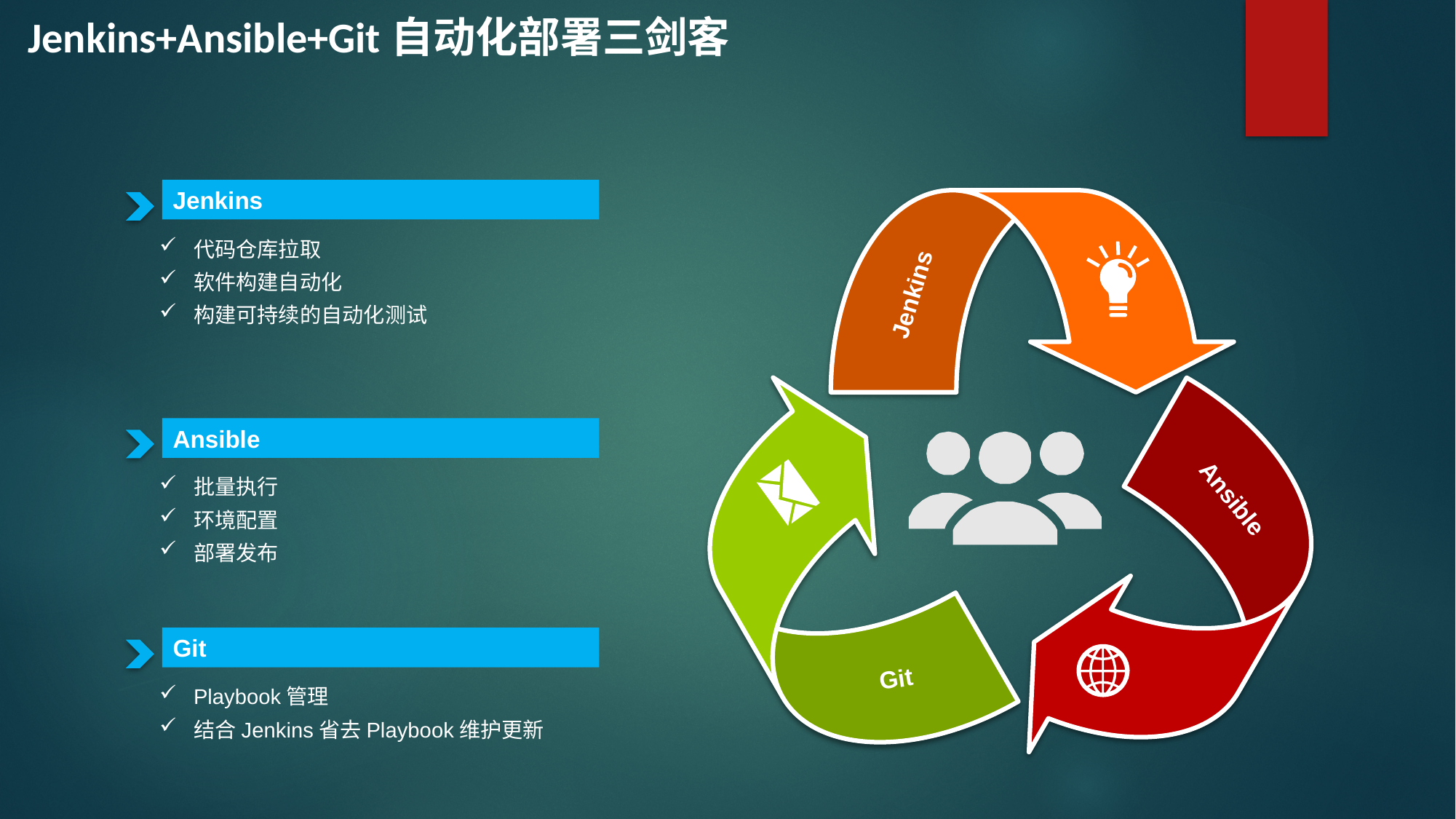

Jenkins+Ansible+Git自动化部署三剑客
Jenkins

Jenkins

代码仓库拉取
软件构建自动化
构建可持续的自动化测试

Git
Ansible

Ansible

批量执行
环境配置
部署发布
Git

Playbook管理
结合Jenkins省去Playbook维护更新